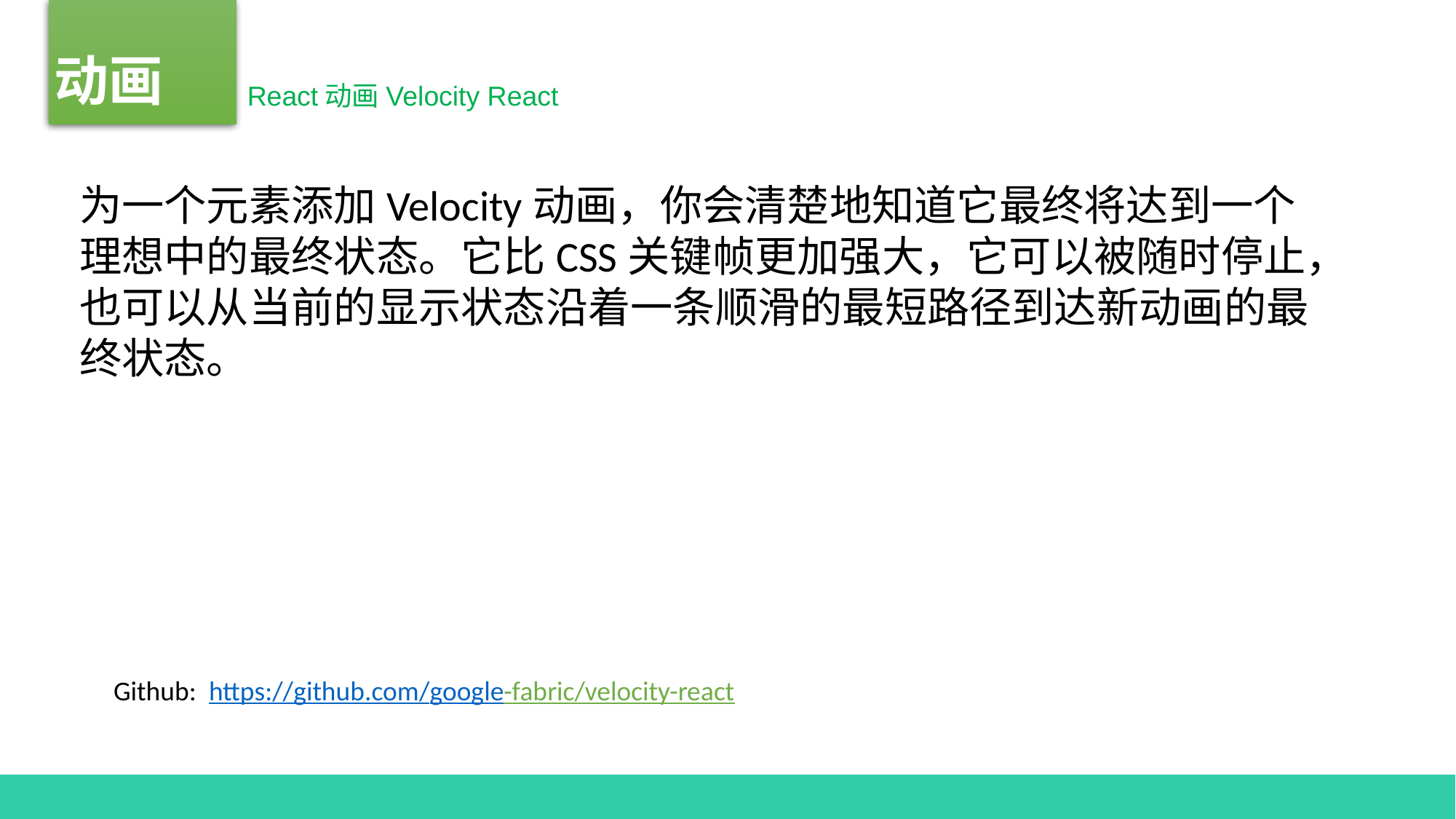

动画
VUE
React动画Velocity React
为一个元素添加Velocity动画，你会清楚地知道它最终将达到一个理想中的最终状态。它比CSS关键帧更加强大，它可以被随时停止，也可以从当前的显示状态沿着一条顺滑的最短路径到达新动画的最终状态。
Github:  https://github.com/google-fabric/velocity-react